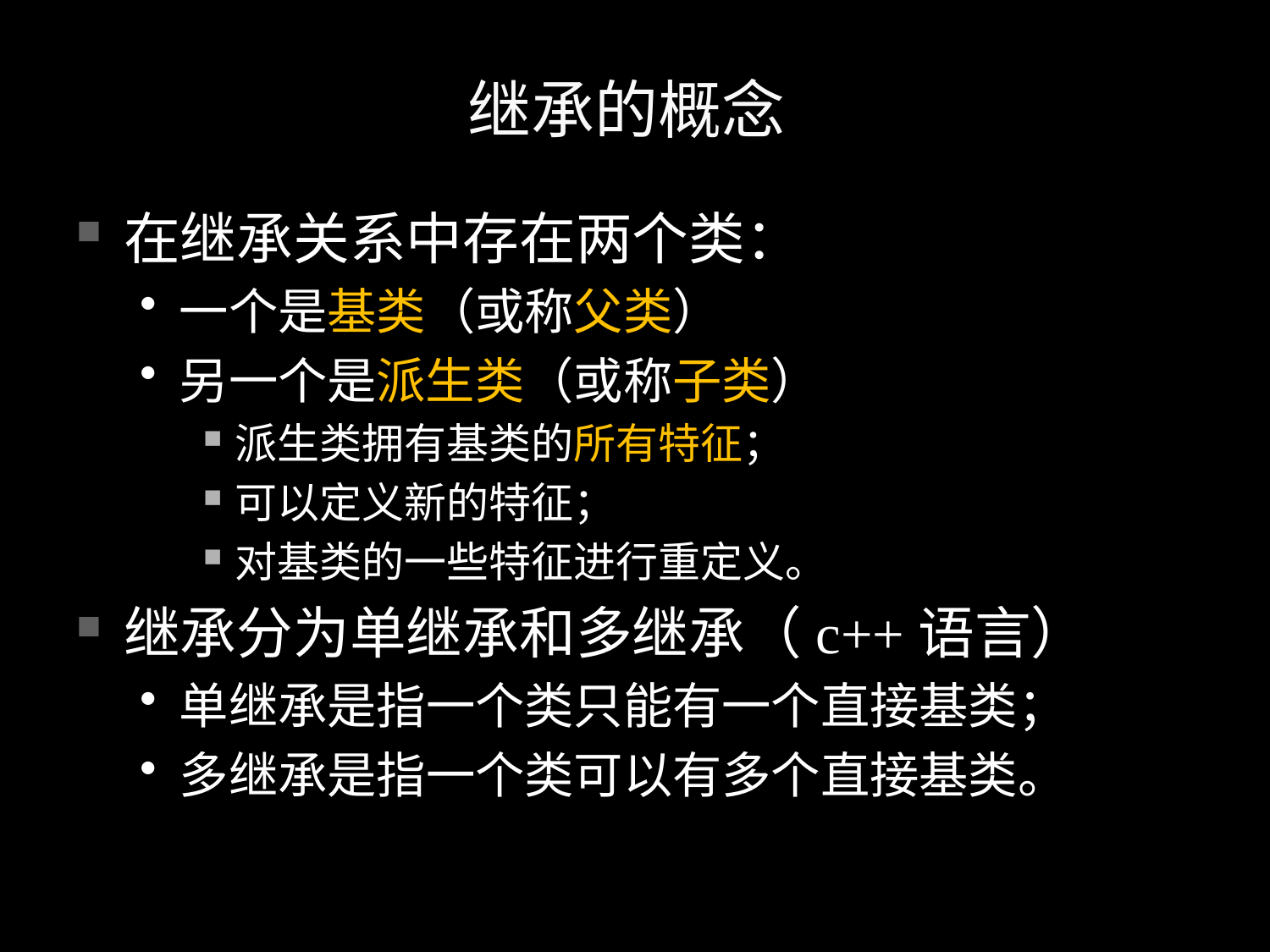

# 继承的概念
在继承关系中存在两个类：
一个是基类（或称父类）
另一个是派生类（或称子类）
派生类拥有基类的所有特征；
可以定义新的特征；
对基类的一些特征进行重定义。
继承分为单继承和多继承（c++语言）
单继承是指一个类只能有一个直接基类；
多继承是指一个类可以有多个直接基类。